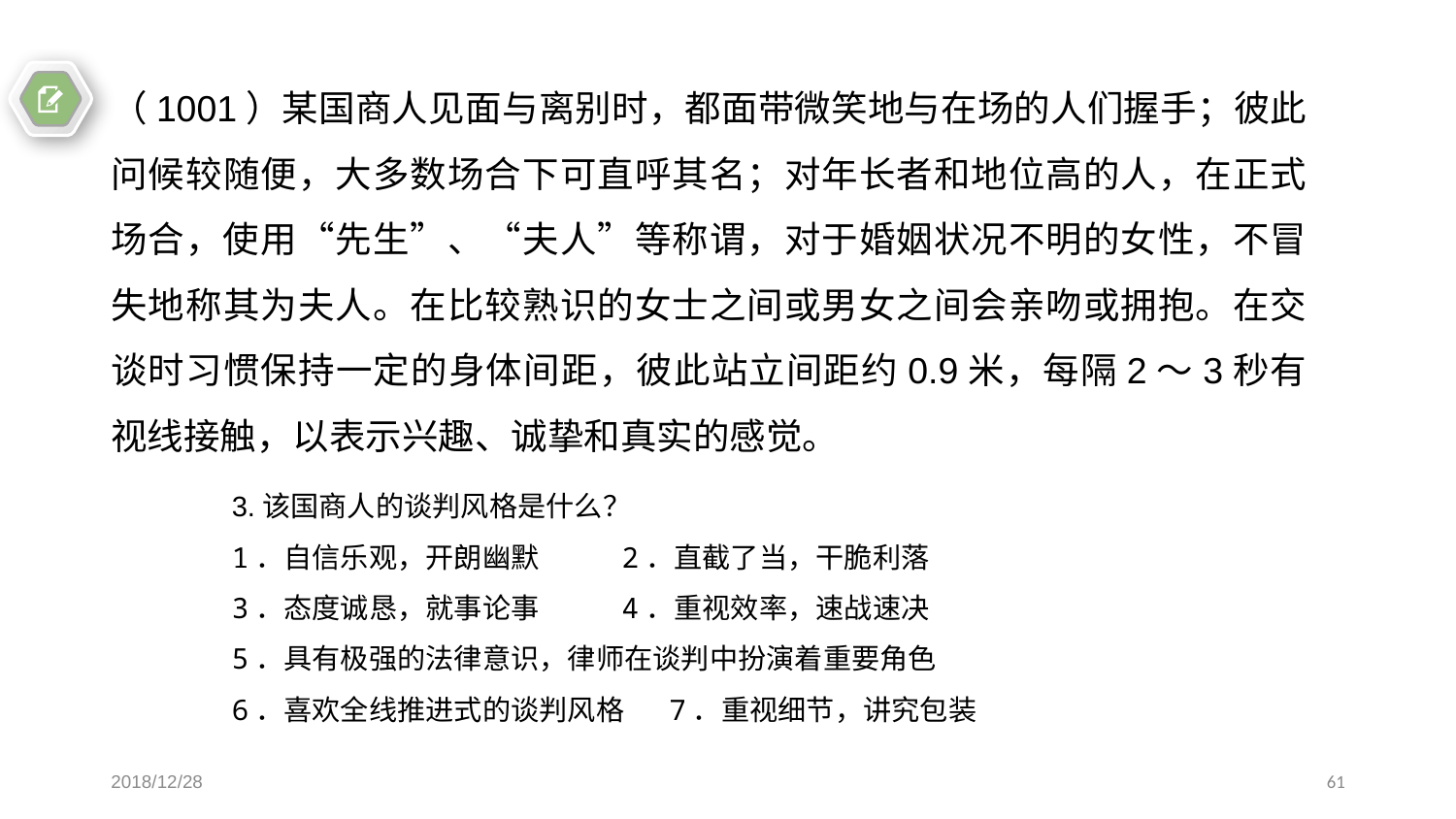

（1001）某国商人见面与离别时，都面带微笑地与在场的人们握手；彼此问候较随便，大多数场合下可直呼其名；对年长者和地位高的人，在正式场合，使用“先生”、“夫人”等称谓，对于婚姻状况不明的女性，不冒失地称其为夫人。在比较熟识的女士之间或男女之间会亲吻或拥抱。在交谈时习惯保持一定的身体间距，彼此站立间距约0.9米，每隔2～3秒有视线接触，以表示兴趣、诚挚和真实的感觉。
3.该国商人的谈判风格是什么？
1．自信乐观，开朗幽默            2．直截了当，干脆利落
3．态度诚恳，就事论事            4．重视效率，速战速决
5．具有极强的法律意识，律师在谈判中扮演着重要角色
6．喜欢全线推进式的谈判风格      7．重视细节，讲究包装
2018/12/28
61